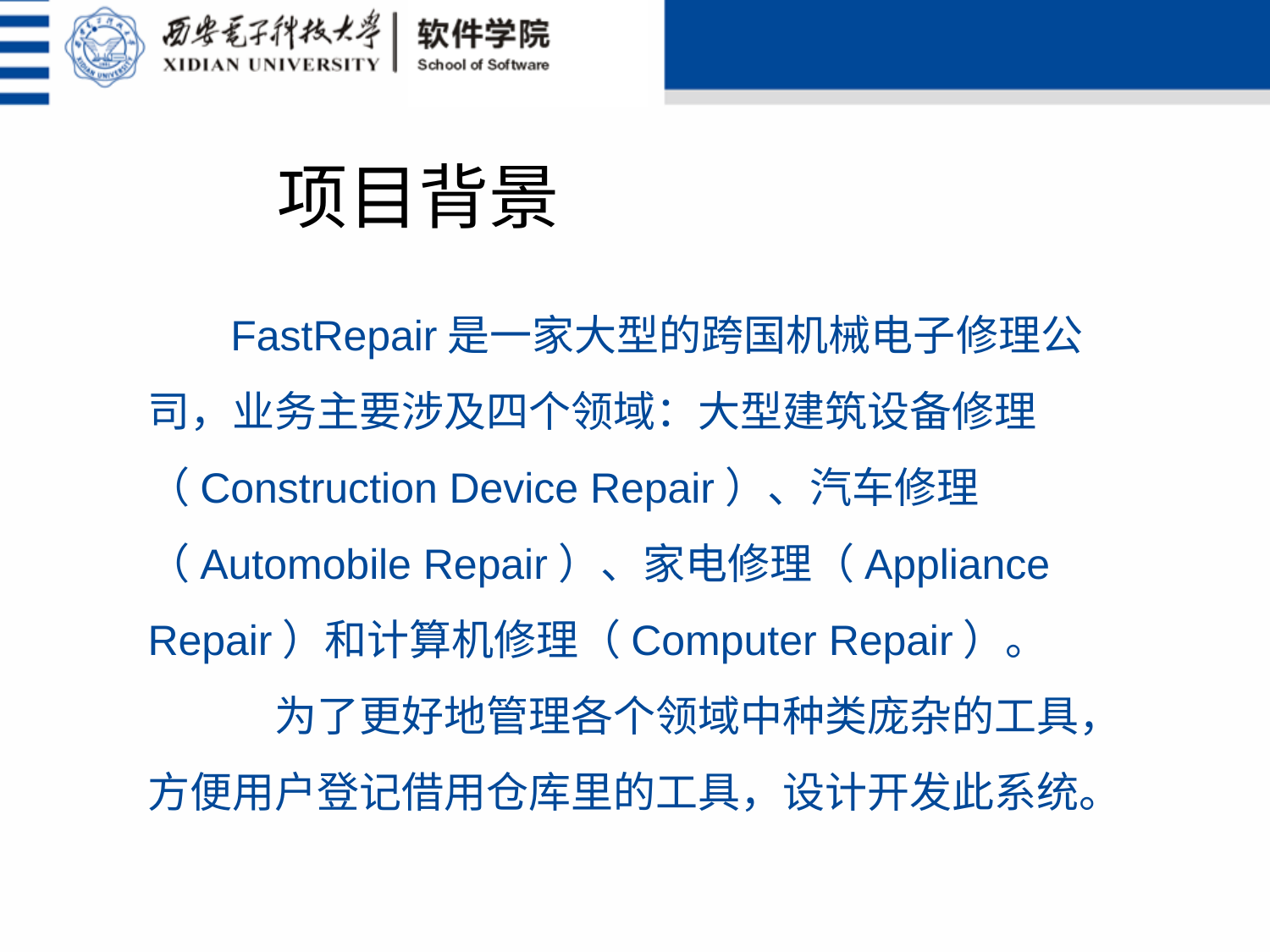

项目背景
       FastRepair是一家大型的跨国机械电子修理公司，业务主要涉及四个领域：大型建筑设备修理（Construction Device Repair）、汽车修理（Automobile Repair）、家电修理（Appliance Repair）和计算机修理（Computer Repair）。
	为了更好地管理各个领域中种类庞杂的工具，方便用户登记借用仓库里的工具，设计开发此系统。